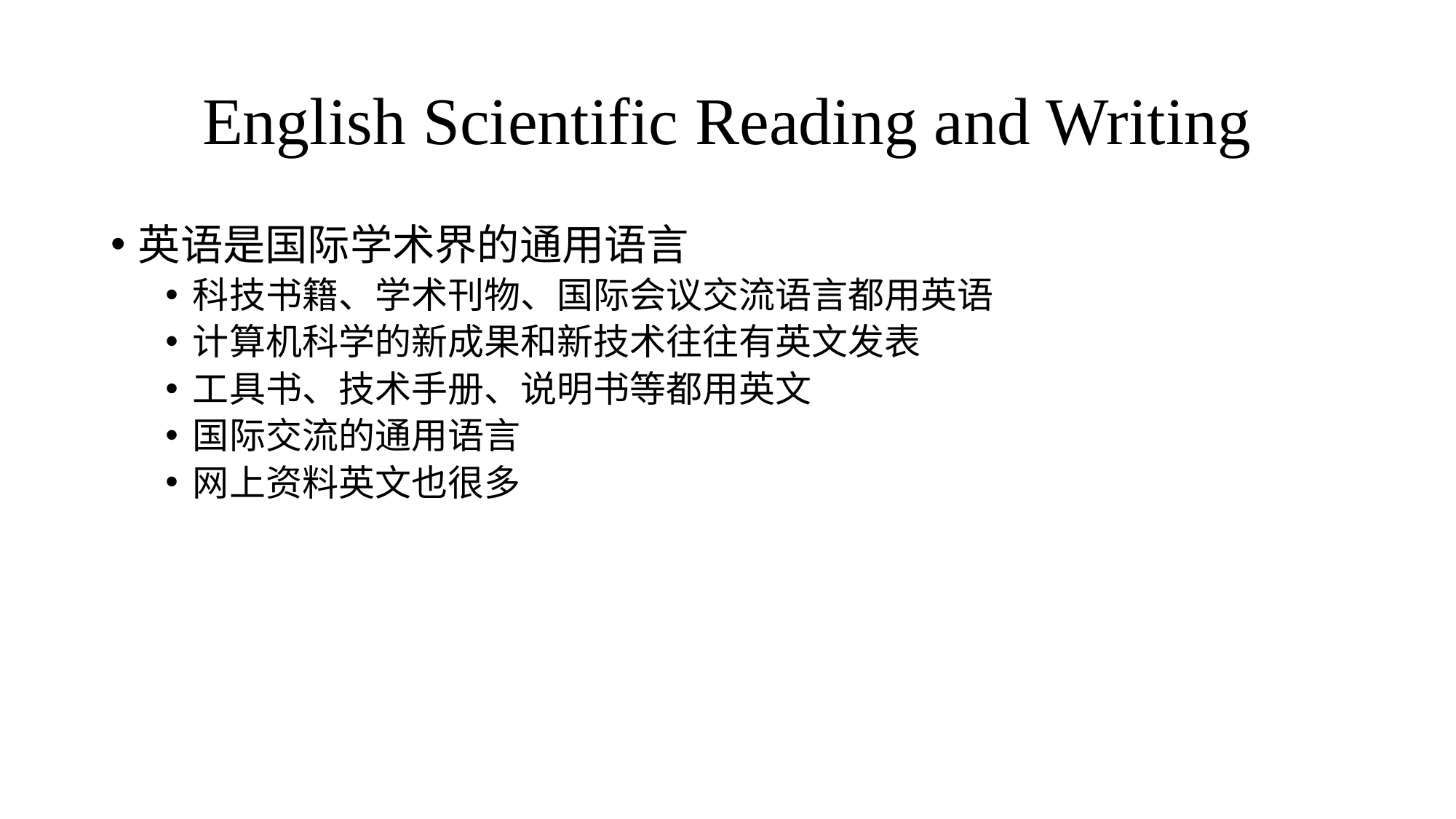

# English Scientific Reading and Writing
英语是国际学术界的通用语言
科技书籍、学术刊物、国际会议交流语言都用英语
计算机科学的新成果和新技术往往有英文发表
工具书、技术手册、说明书等都用英文
国际交流的通用语言
网上资料英文也很多